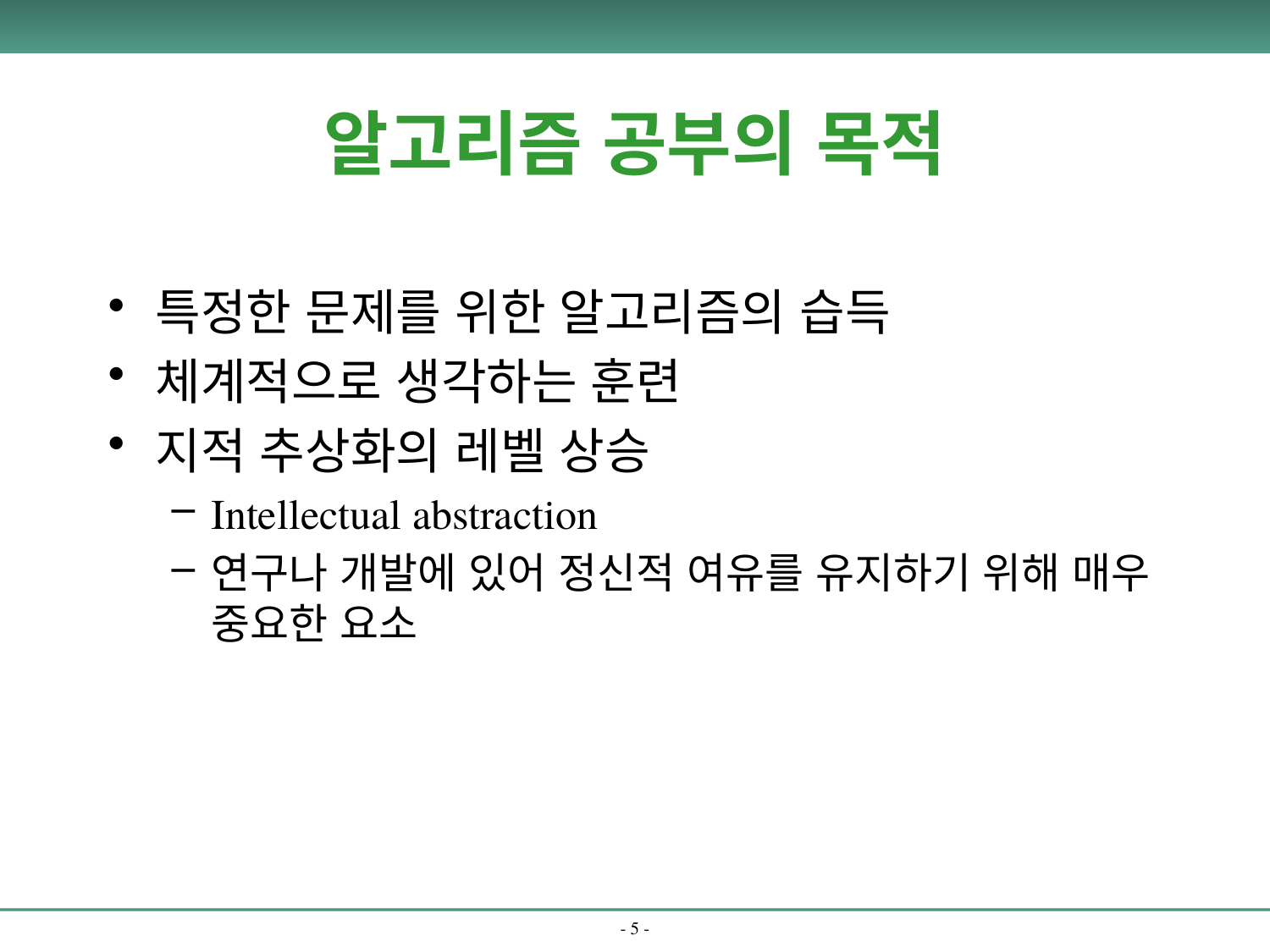

# 알고리즘 공부의 목적
특정한 문제를 위한 알고리즘의 습득
체계적으로 생각하는 훈련
지적 추상화의 레벨 상승
Intellectual abstraction
연구나 개발에 있어 정신적 여유를 유지하기 위해 매우 중요한 요소